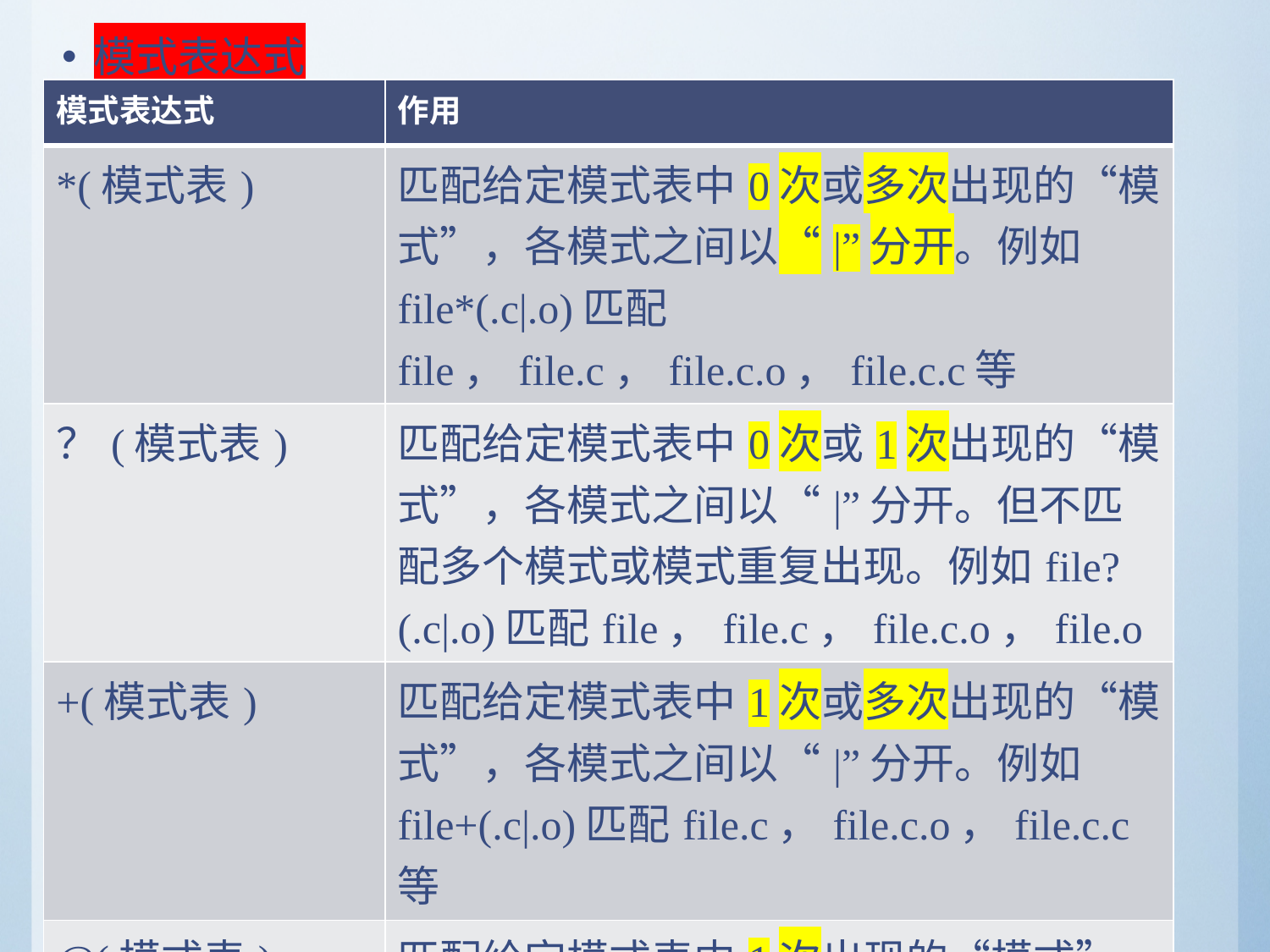

模式表达式

| 模式表达式 | 作用 |
| --- | --- |
| \*(模式表) | 匹配给定模式表中0次或多次出现的“模式”，各模式之间以“|”分开。例如file\*(.c|.o)匹配file，file.c，file.c.o，file.c.c等 |
| ？(模式表) | 匹配给定模式表中0次或1次出现的“模式”，各模式之间以“|”分开。但不匹配多个模式或模式重复出现。例如file?(.c|.o)匹配file，file.c，file.c.o，file.o |
| +(模式表) | 匹配给定模式表中1次或多次出现的“模式”，各模式之间以“|”分开。例如file+(.c|.o)匹配file.c，file.c.o，file.c.c等 |
| @(模式表) | 匹配给定模式表中1次出现的“模式”，各模式之间以“|”分开，file@(.c|.o)匹配file.o |